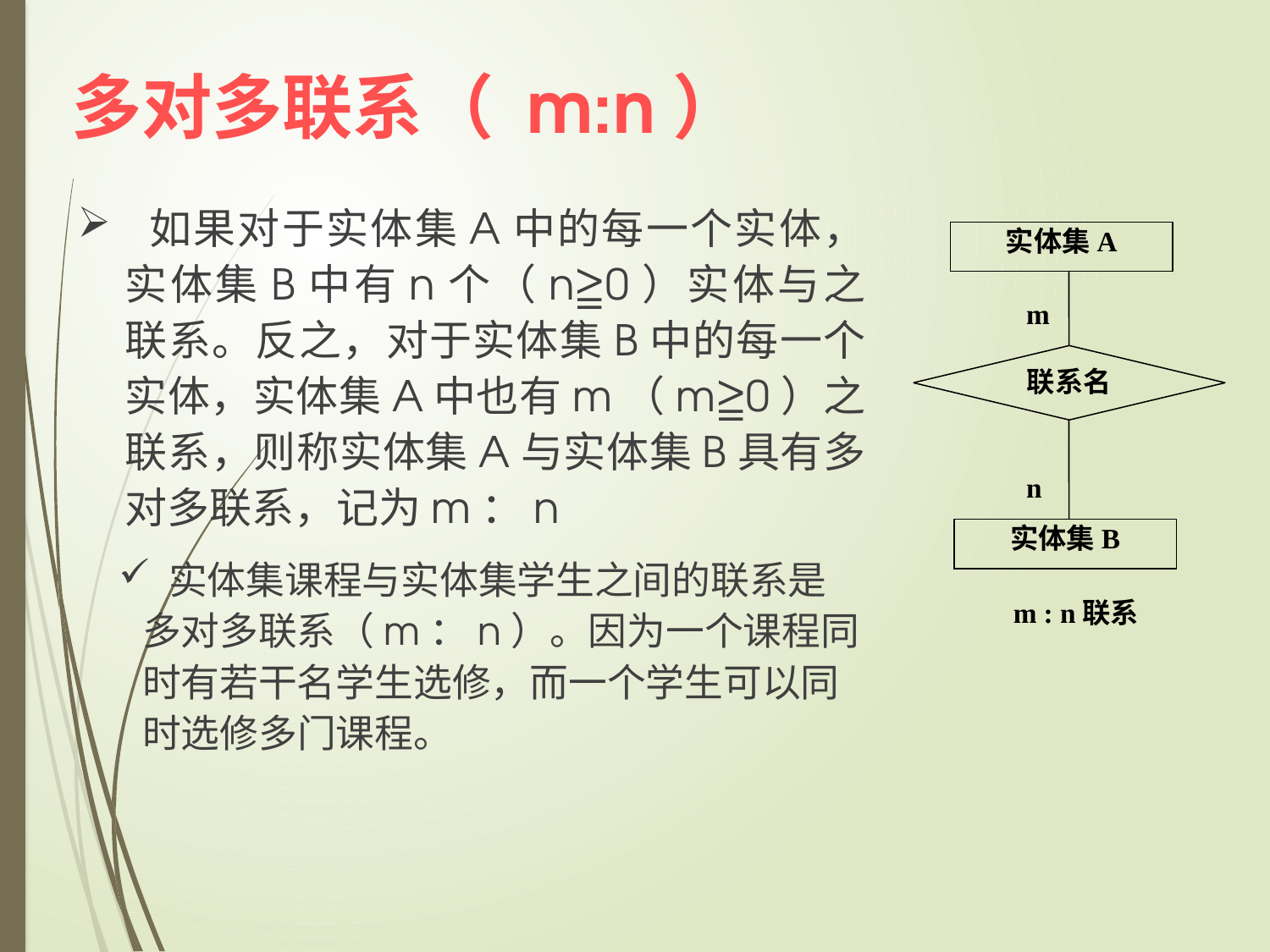

多对多联系（ m:n）
 如果对于实体集A中的每一个实体，实体集B中有n个（n≧0）实体与之联系。反之，对于实体集B中的每一个实体，实体集A中也有m（m≧0）之联系，则称实体集A与实体集B具有多对多联系，记为m：n
 实体集课程与实体集学生之间的联系是多对多联系（m：n）。因为一个课程同时有若干名学生选修，而一个学生可以同时选修多门课程。
实体集A

m
联系名

n
实体集B
   m : n联系